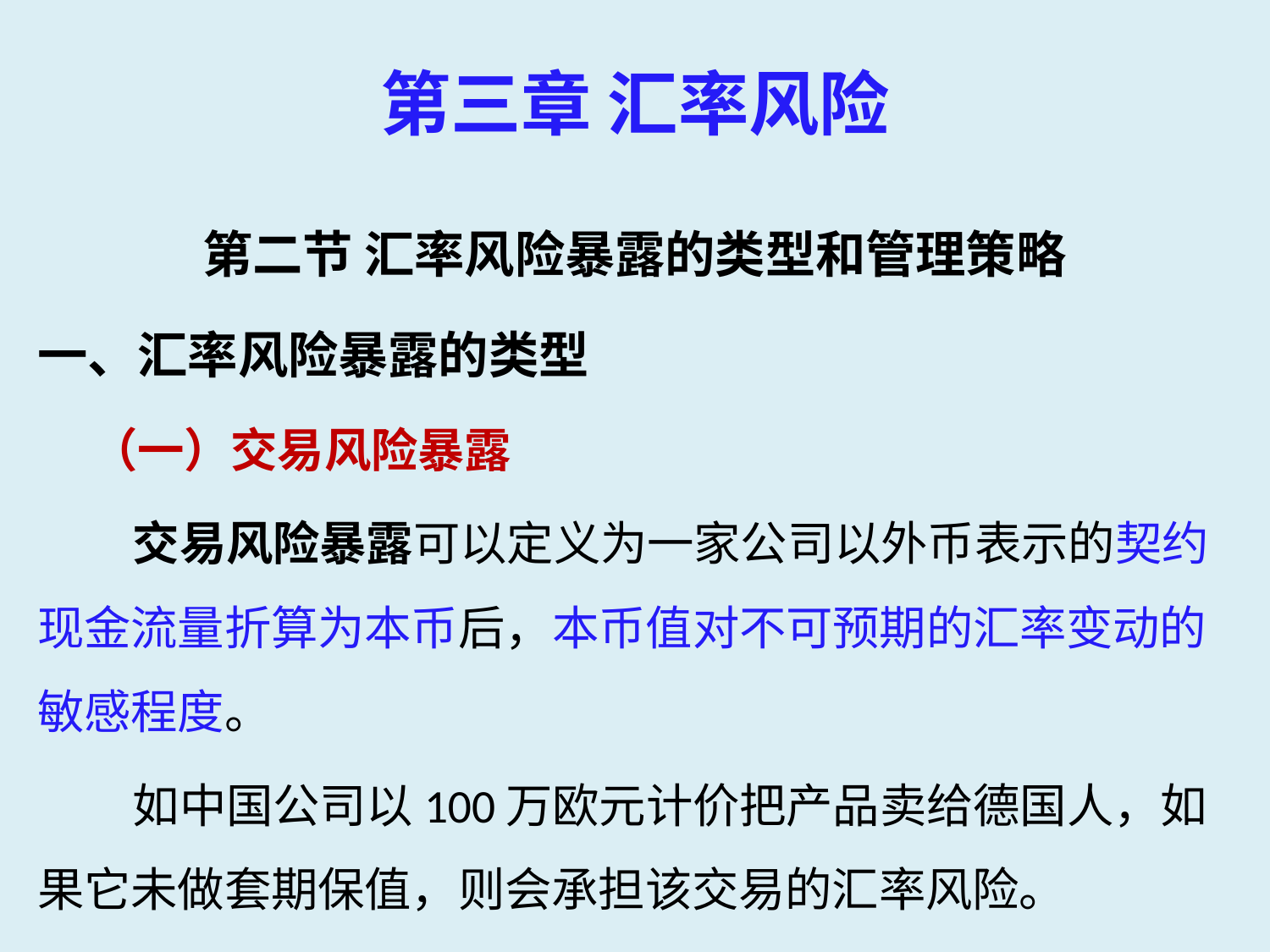

# 第三章 汇率风险
第二节 汇率风险暴露的类型和管理策略
一、汇率风险暴露的类型
    （一）交易风险暴露
        交易风险暴露可以定义为一家公司以外币表示的契约现金流量折算为本币后，本币值对不可预期的汇率变动的敏感程度。
        如中国公司以100万欧元计价把产品卖给德国人，如果它未做套期保值，则会承担该交易的汇率风险。